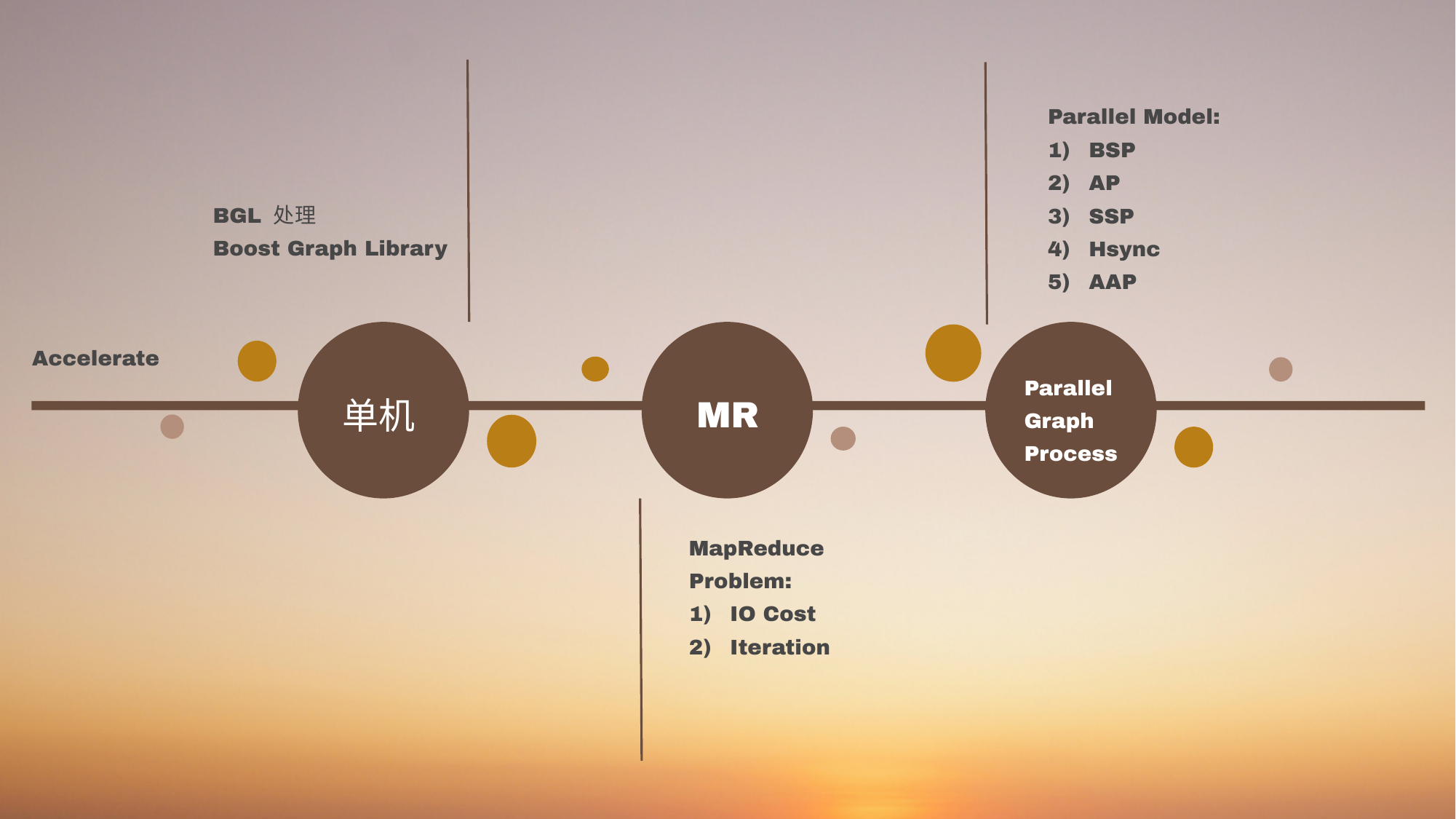

Parallel Model:
BSP
AP
SSP
Hsync
AAP

BGL 处理
Boost Graph Library

单机

MR

Parallel
Graph
Process

Accelerate

MapReduce
Problem:
IO Cost
Iteration